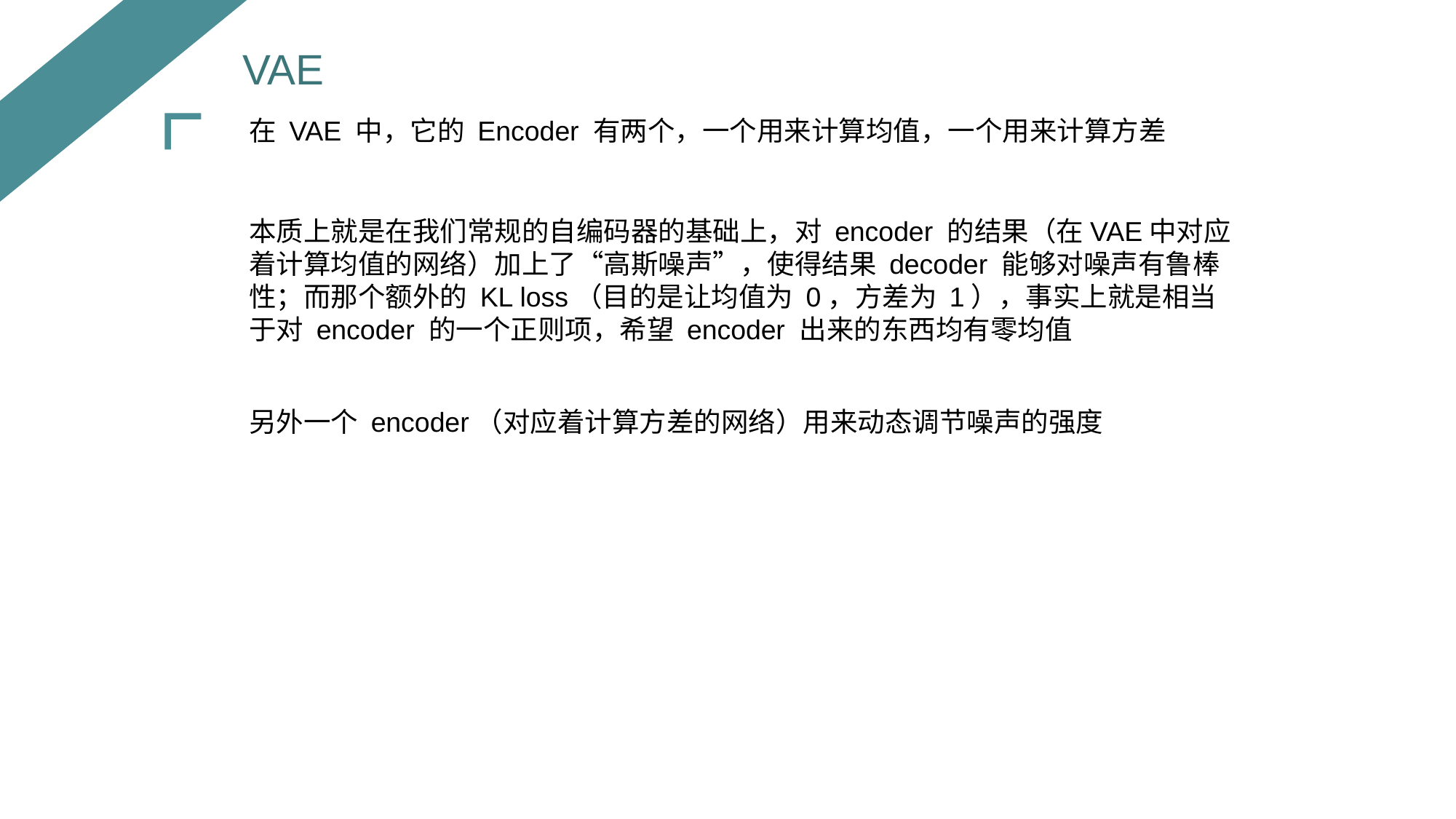

VAE
在 VAE 中，它的 Encoder 有两个，一个用来计算均值，一个用来计算方差

本质上就是在我们常规的自编码器的基础上，对 encoder 的结果（在VAE中对应着计算均值的网络）加上了“高斯噪声”，使得结果 decoder 能够对噪声有鲁棒性；而那个额外的 KL loss（目的是让均值为 0，方差为 1），事实上就是相当于对 encoder 的一个正则项，希望 encoder 出来的东西均有零均值
另外一个 encoder（对应着计算方差的网络）用来动态调节噪声的强度